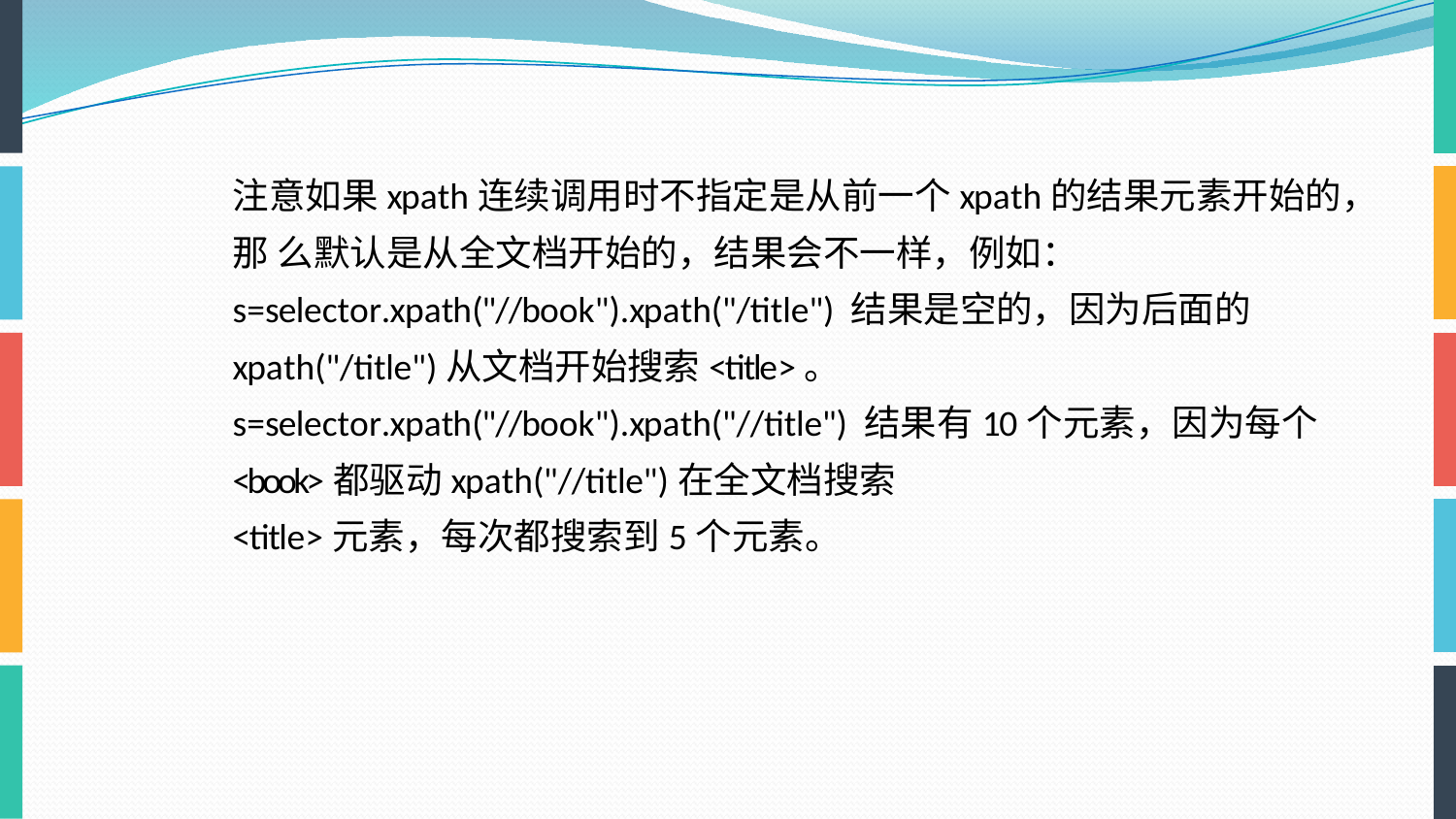

注意如果xpath连续调用时不指定是从前一个xpath的结果元素开始的，那 么默认是从全文档开始的，结果会不一样，例如： s=selector.xpath("//book").xpath("/title") 结果是空的，因为后面的xpath("/title")从文档开始搜索<title>。 s=selector.xpath("//book").xpath("//title") 结果有10个元素，因为每个<book>都驱动xpath("//title")在全文档搜索
<title>元素，每次都搜索到5个元素。